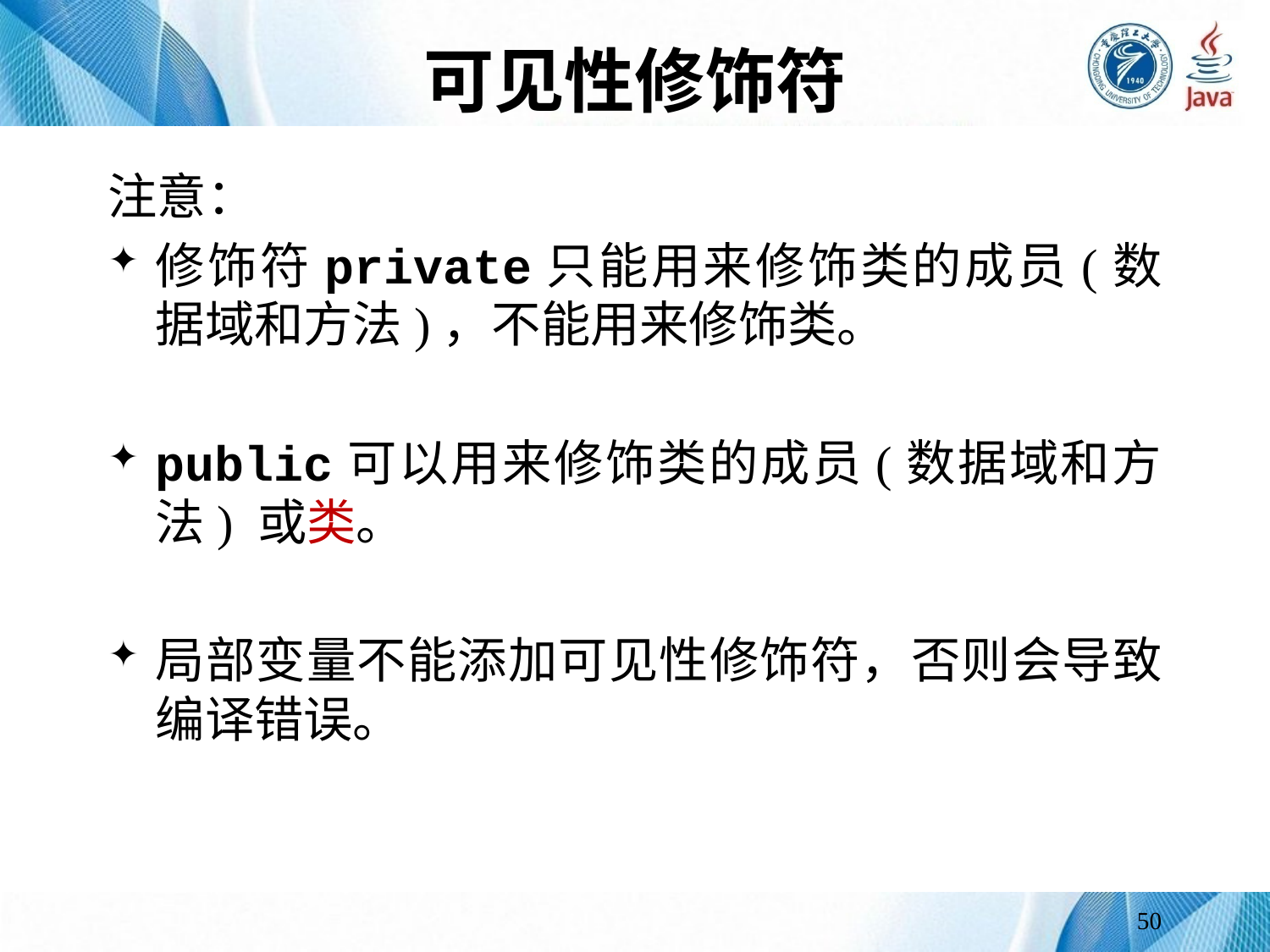

# 可见性修饰符
注意：
修饰符private只能用来修饰类的成员(数据域和方法)，不能用来修饰类。

public可以用来修饰类的成员(数据域和方法) 或类。

局部变量不能添加可见性修饰符，否则会导致编译错误。
50